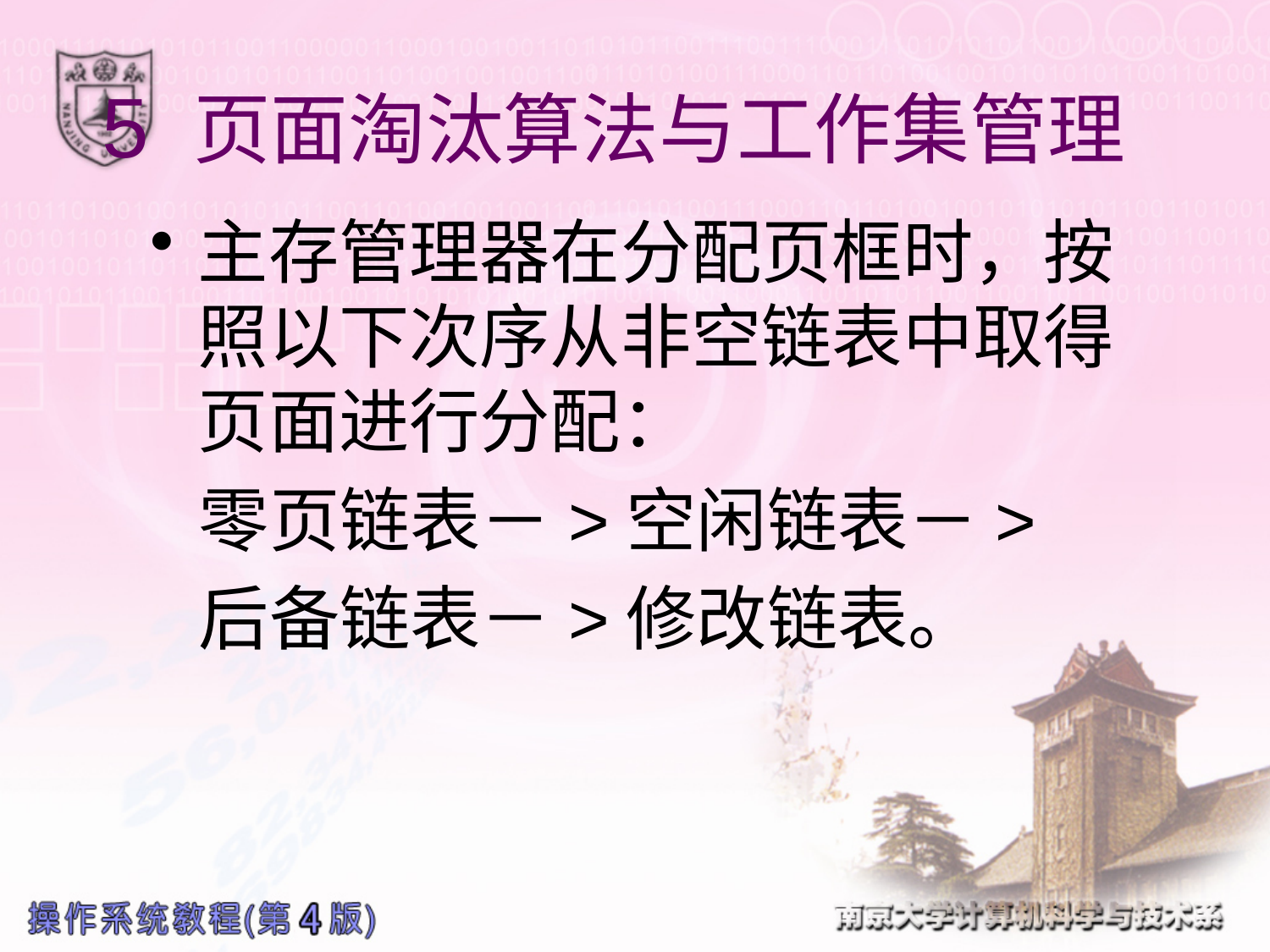

# 5 页面淘汰算法与工作集管理
主存管理器在分配页框时，按照以下次序从非空链表中取得页面进行分配：
  零页链表－>空闲链表－>
  后备链表－>修改链表。